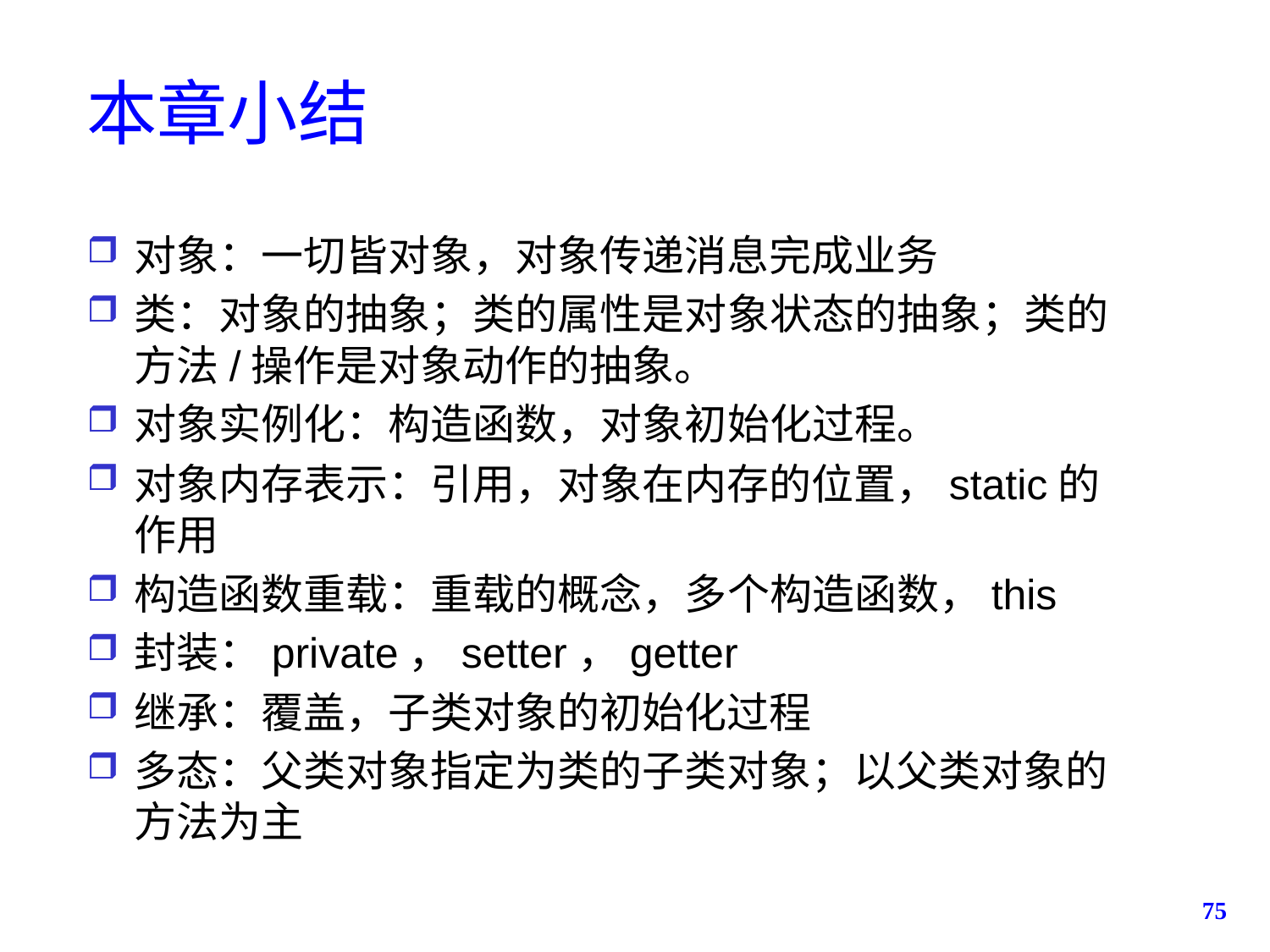

# 本章小结
对象：一切皆对象，对象传递消息完成业务
类：对象的抽象；类的属性是对象状态的抽象；类的方法/操作是对象动作的抽象。
对象实例化：构造函数，对象初始化过程。
对象内存表示：引用，对象在内存的位置，static的作用
构造函数重载：重载的概念，多个构造函数，this
封装：private，setter，getter
继承：覆盖，子类对象的初始化过程
多态：父类对象指定为类的子类对象；以父类对象的方法为主

75